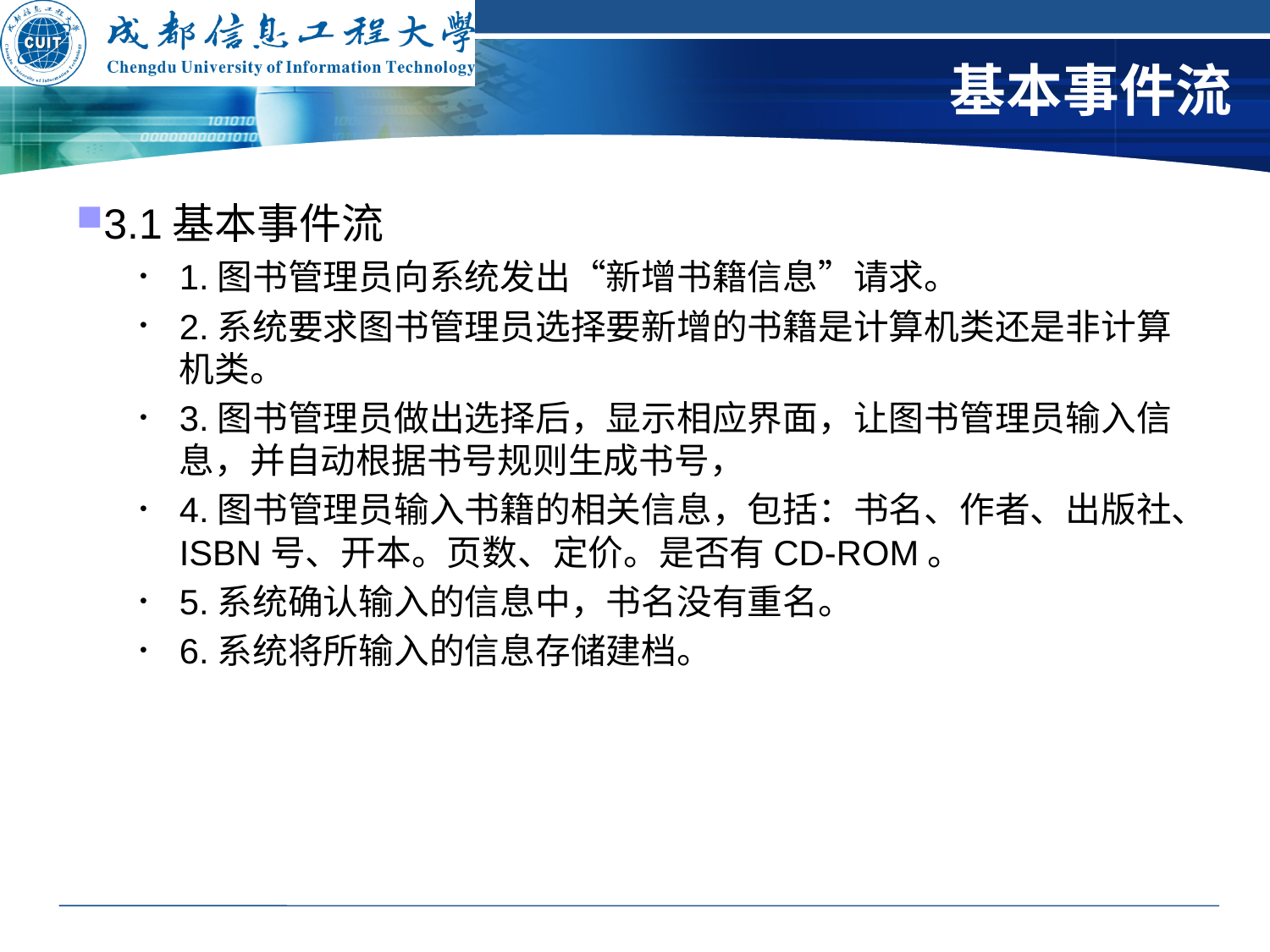

# 基本事件流
3.1基本事件流
1.图书管理员向系统发出“新增书籍信息”请求。
2.系统要求图书管理员选择要新增的书籍是计算机类还是非计算机类。
3.图书管理员做出选择后，显示相应界面，让图书管理员输入信息，并自动根据书号规则生成书号，
4.图书管理员输入书籍的相关信息，包括：书名、作者、出版社、ISBN号、开本。页数、定价。是否有CD-ROM。
5.系统确认输入的信息中，书名没有重名。
6.系统将所输入的信息存储建档。